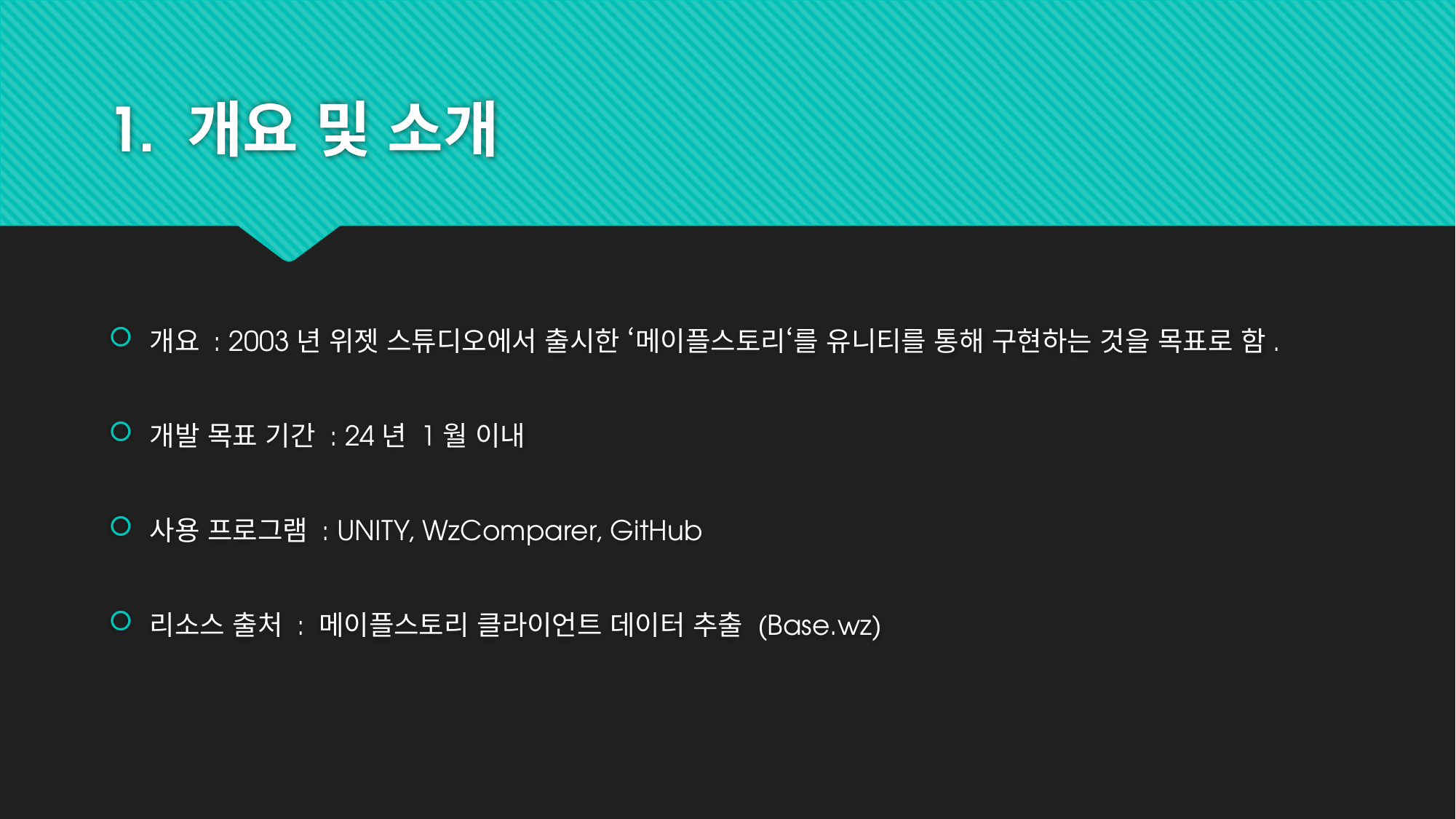

# 1. 개요 및 소개
개요 : 2003년 위젯 스튜디오에서 출시한 ‘메이플스토리‘를 유니티를 통해 구현하는 것을 목표로 함.

개발 목표 기간 : 24년 1월 이내

사용 프로그램 : UNITY, WzComparer, GitHub

리소스 출처 : 메이플스토리 클라이언트 데이터 추출 (Base.wz)